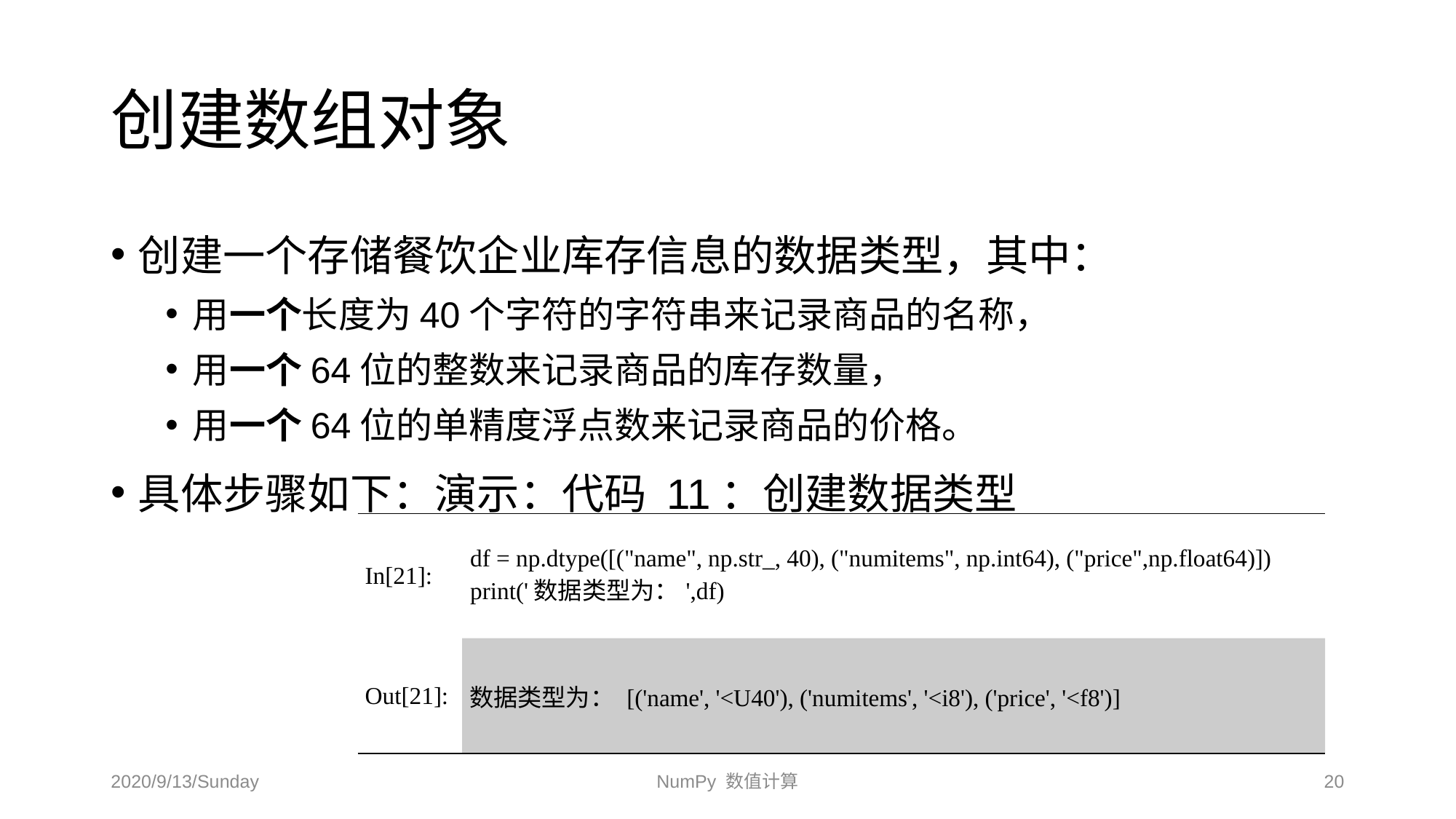

# 创建数组对象
创建一个存储餐饮企业库存信息的数据类型，其中：
用一个长度为40个字符的字符串来记录商品的名称，
用一个64位的整数来记录商品的库存数量，
用一个64位的单精度浮点数来记录商品的价格。
具体步骤如下：演示：代码 11：创建数据类型

| In[21]: | df = np.dtype([("name", np.str\_, 40), ("numitems", np.int64), ("price",np.float64)]) print('数据类型为：',df) |
| --- | --- |
| Out[21]: | 数据类型为： [('name', '<U40'), ('numitems', '<i8'), ('price', '<f8')] |
2020/9/13/Sunday
NumPy 数值计算
20